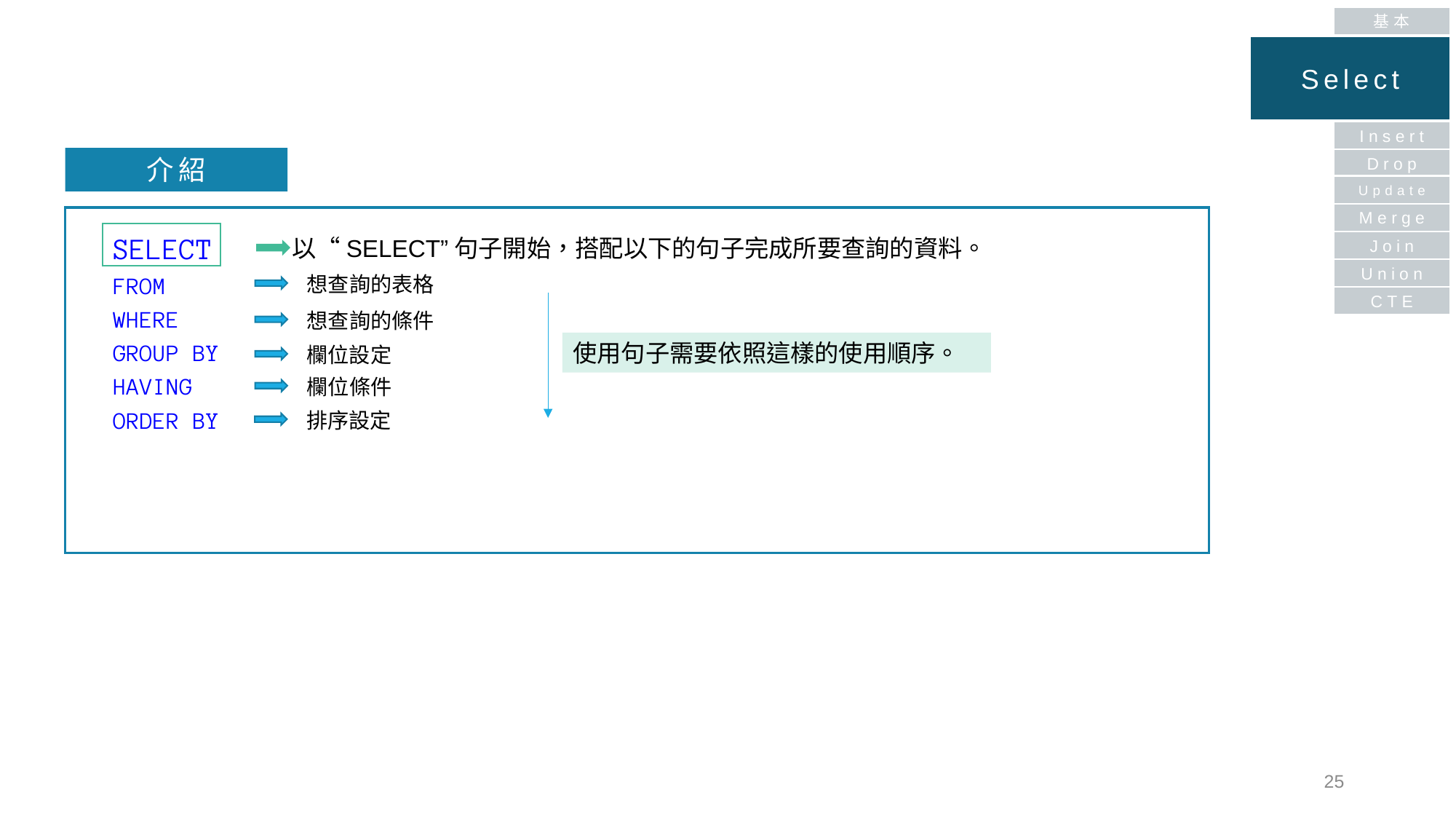

基本
Select
Insert
介紹
Drop
Update
Merge

SELECT
FROM
WHERE
GROUP BY
HAVING
ORDER BY

以“SELECT”句子開始，搭配以下的句子完成所要查詢的資料。
Join

Union
想查詢的表格

CTE
想查詢的條件

使用句子需要依照這樣的使用順序。
欄位設定

欄位條件

排序設定

25